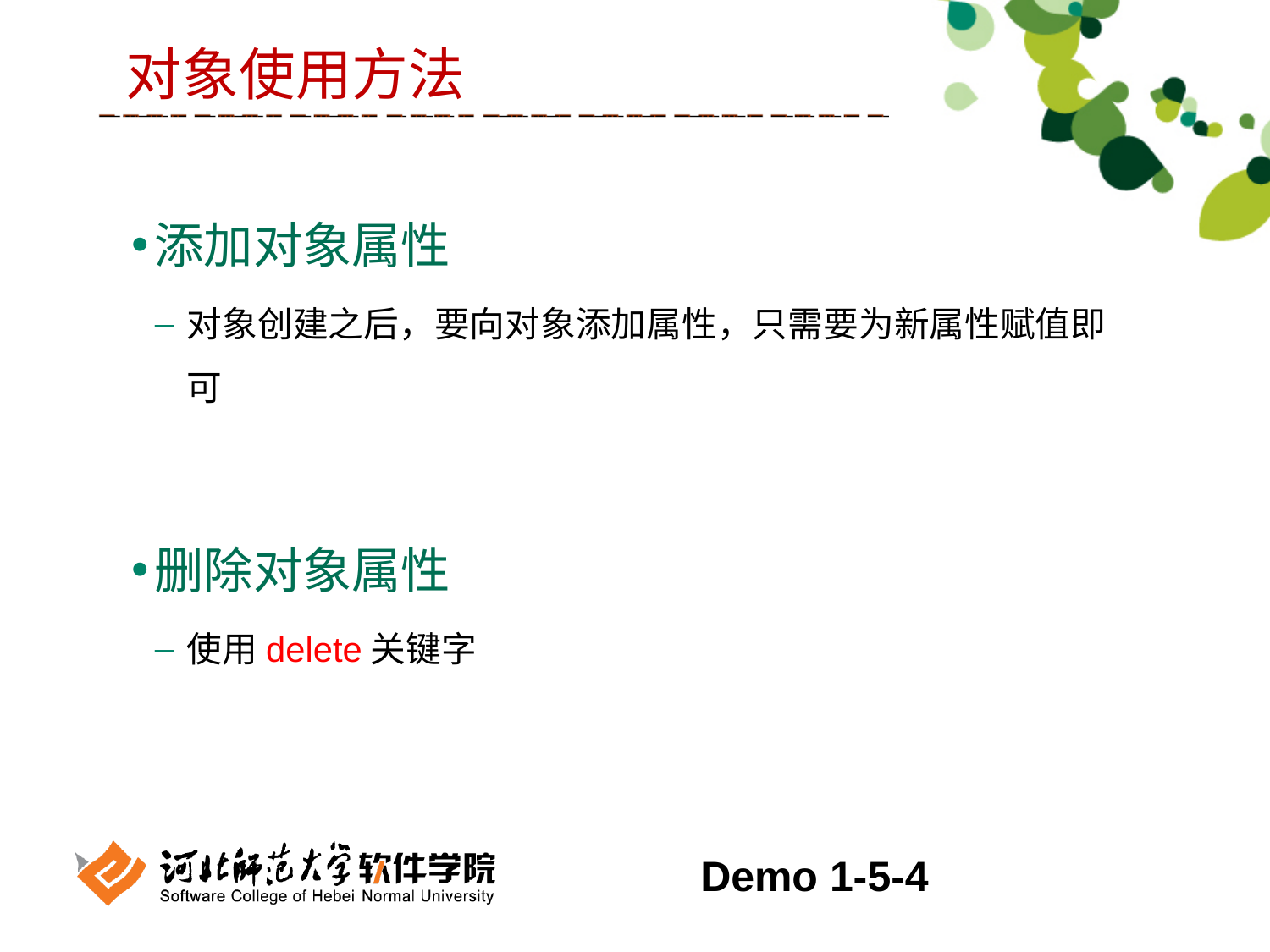

对象使用方法
添加对象属性
对象创建之后，要向对象添加属性，只需要为新属性赋值即可

删除对象属性
使用delete关键字

Demo 1-5-4